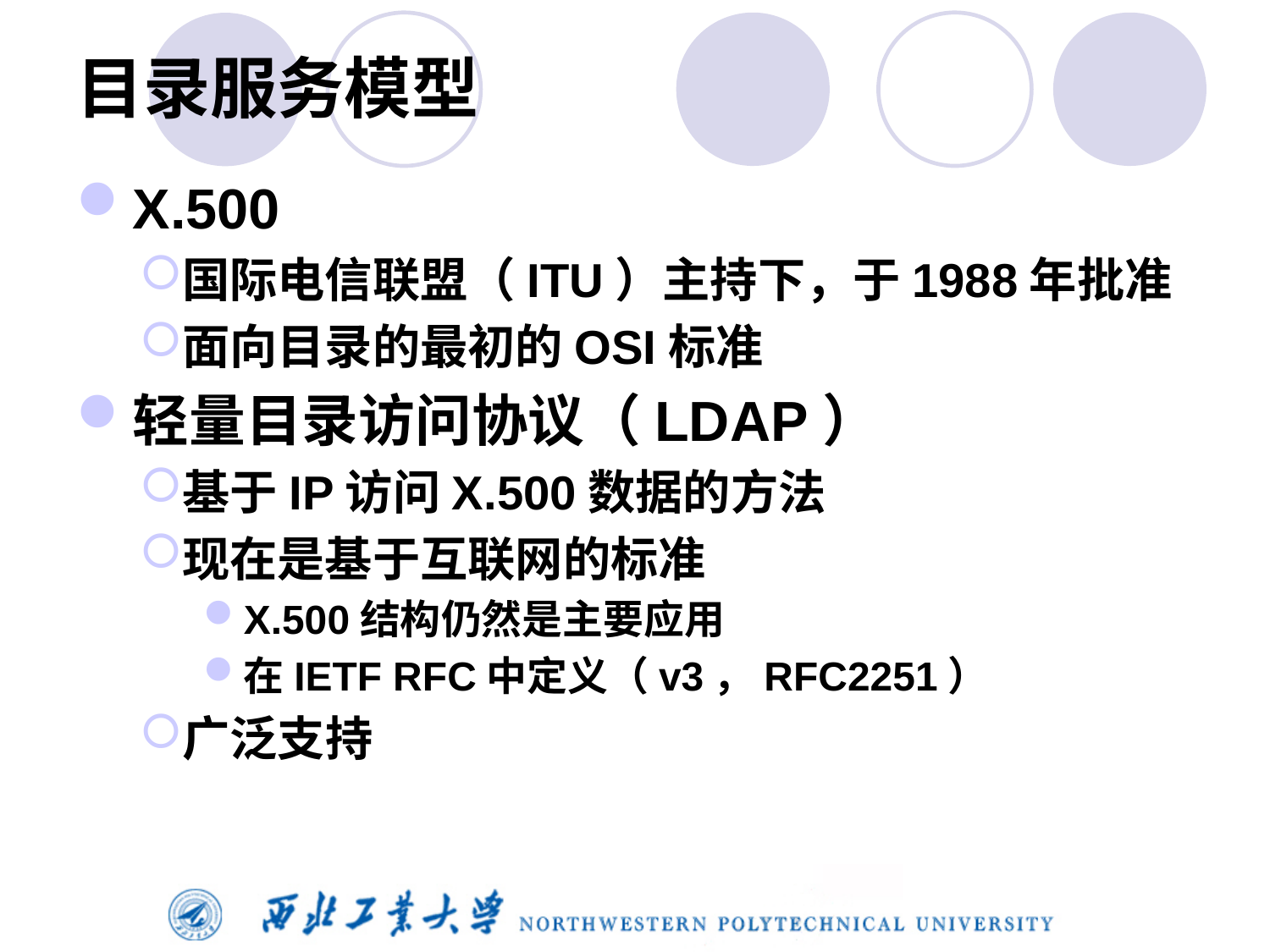

# 目录服务模型
X.500
国际电信联盟（ITU）主持下，于1988年批准
面向目录的最初的OSI标准
轻量目录访问协议（LDAP）
基于IP访问X.500数据的方法
现在是基于互联网的标准
X.500结构仍然是主要应用
在IETF RFC中定义（v3，RFC2251）
广泛支持